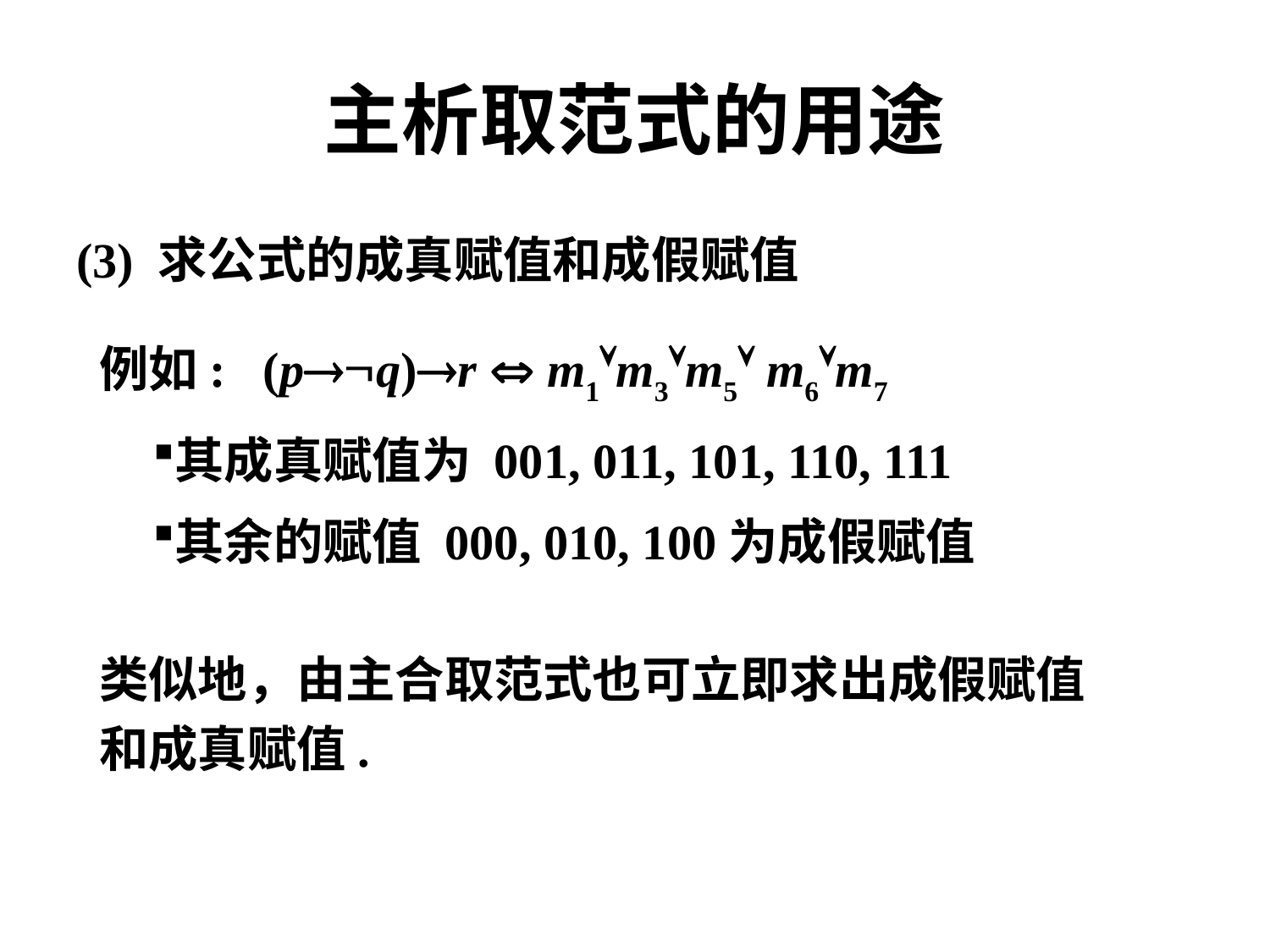

# 主析取范式的用途
(3) 求公式的成真赋值和成假赋值

 例如:   (p→¬q)→r ⇔ m1∨m3∨m5∨ m6∨m7
其成真赋值为 001, 011, 101, 110, 111
其余的赋值 000, 010, 100为成假赋值

 类似地，由主合取范式也可立即求出成假赋值
 和成真赋值.

59